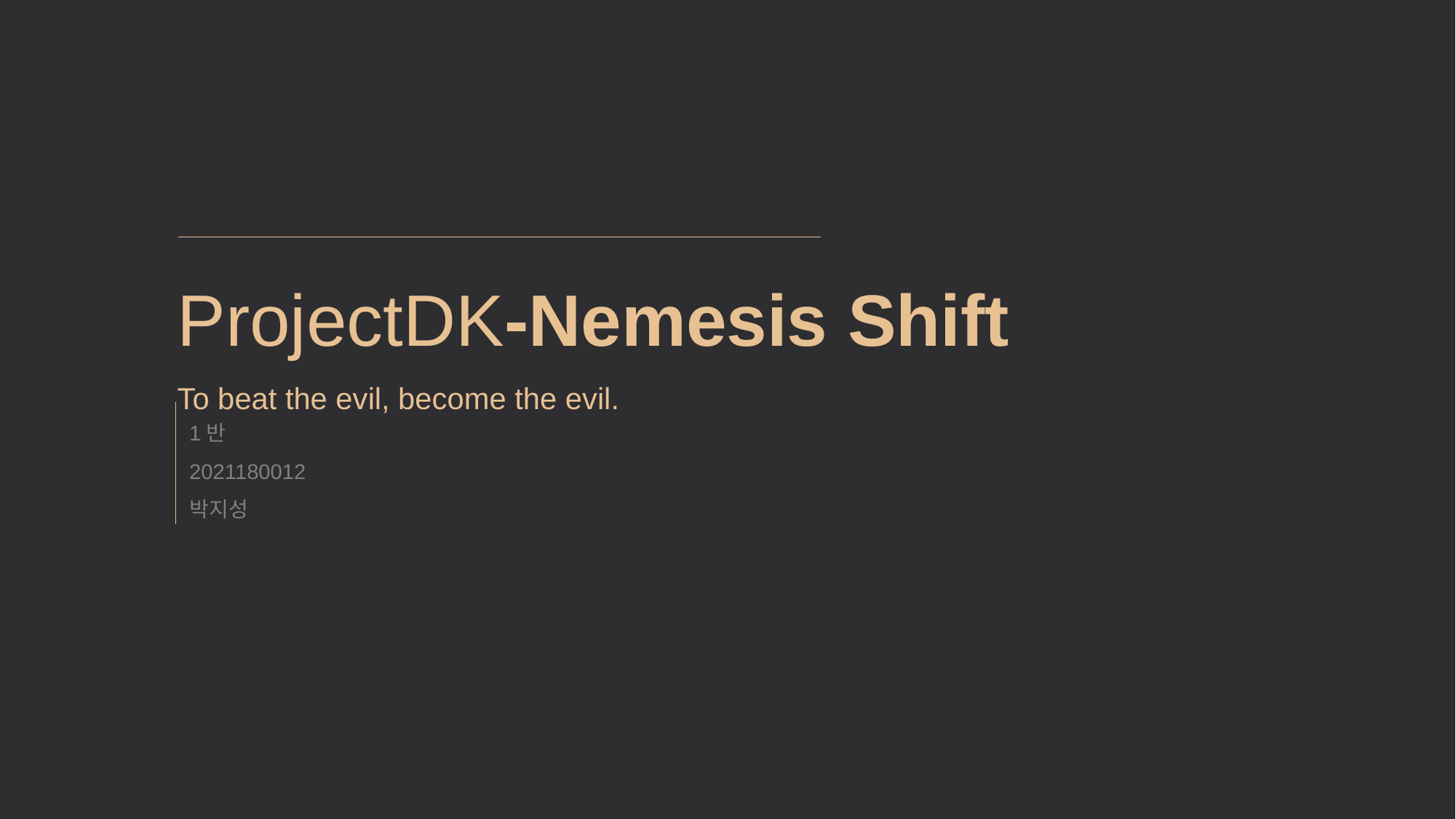

ProjectDK-Nemesis Shift
To beat the evil, become the evil.
1반
2021180012
박지성